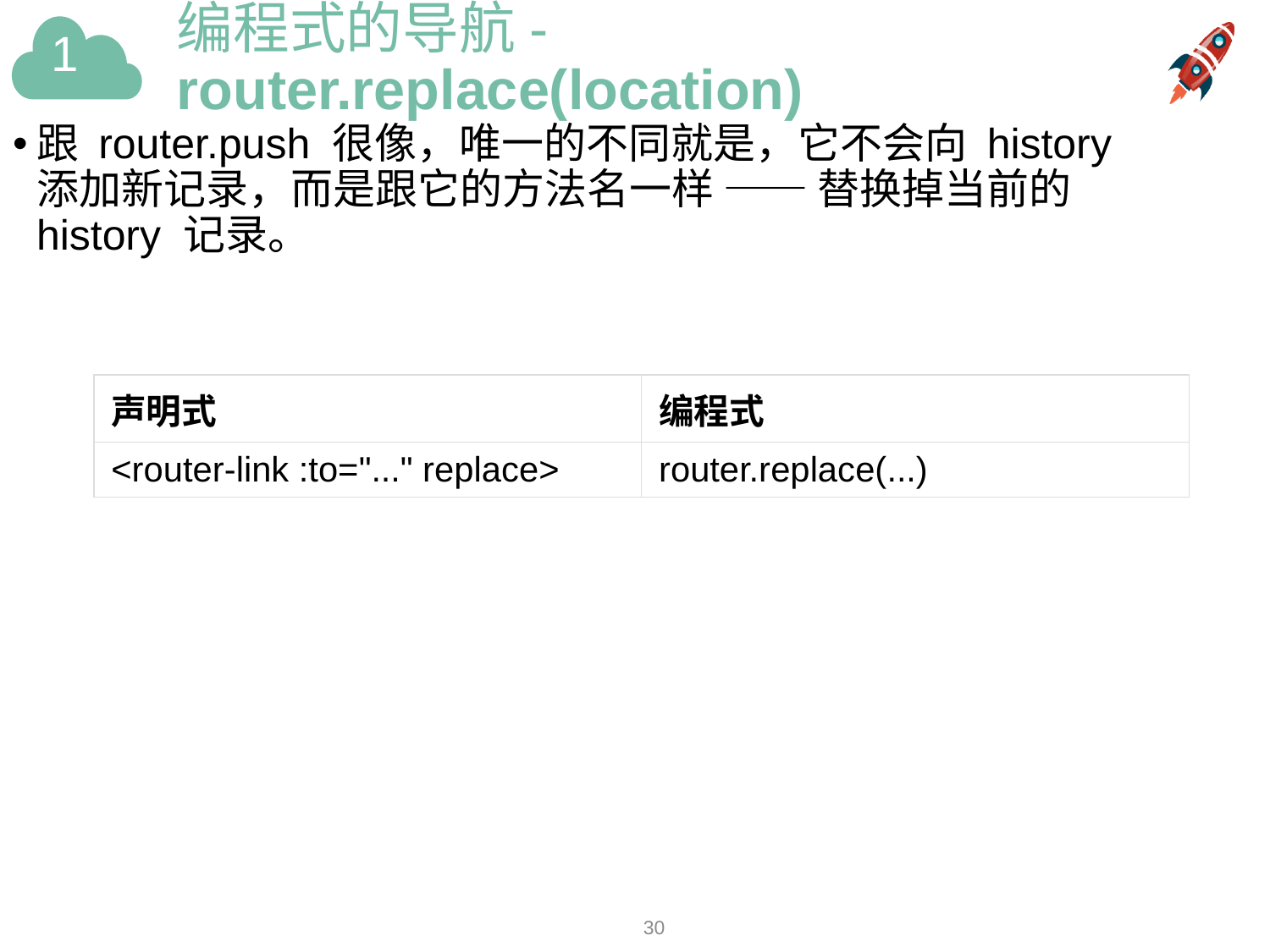

# 编程式的导航-router.replace(location)
跟 router.push 很像，唯一的不同就是，它不会向 history 添加新记录，而是跟它的方法名一样 —— 替换掉当前的 history 记录。
| 声明式 | 编程式 |
| --- | --- |
| <router-link :to="..." replace> | router.replace(...) |
30